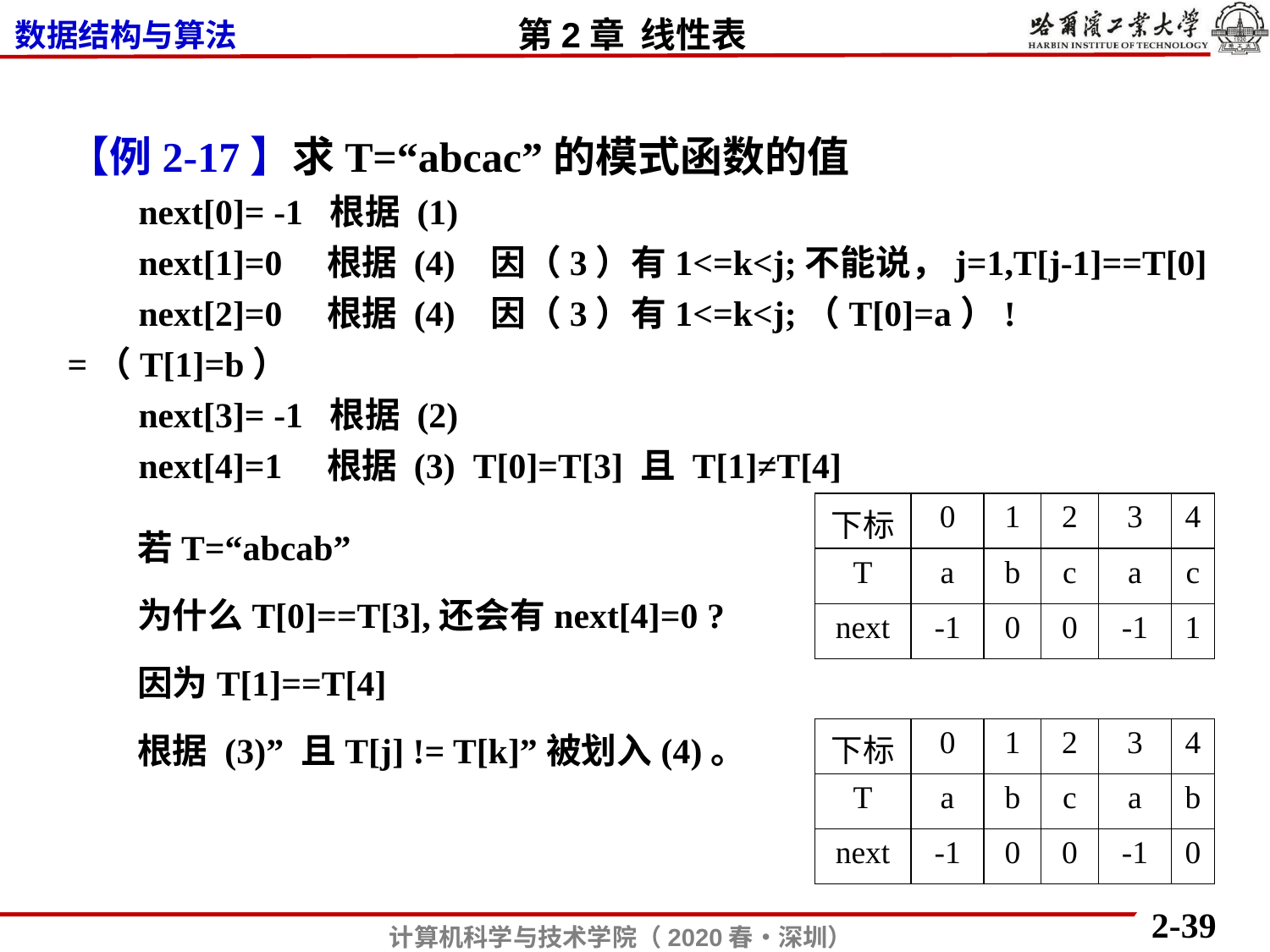

【例2-17】求T=“abcac”的模式函数的值
        next[0]= -1  根据 (1)
        next[1]=0    根据 (4)   因（3）有1<=k<j;不能说，j=1,T[j-1]==T[0]
        next[2]=0    根据 (4)   因（3）有1<=k<j;（T[0]=a）!=（T[1]=b）
        next[3]= -1  根据 (2)
        next[4]=1    根据 (3)  T[0]=T[3] 且 T[1]≠T[4]
若T=“abcab”
为什么T[0]==T[3],还会有next[4]=0 ?
因为T[1]==T[4]
根据 (3)” 且T[j] != T[k]”被划入(4)。
| 下标 | 0 | 1 | 2 | 3 | 4 |
| --- | --- | --- | --- | --- | --- |
| T | a | b | c | a | c |
| next | -1 | 0 | 0 | -1 | 1 |
| 下标 | 0 | 1 | 2 | 3 | 4 |
| --- | --- | --- | --- | --- | --- |
| T | a | b | c | a | b |
| next | -1 | 0 | 0 | -1 | 0 |